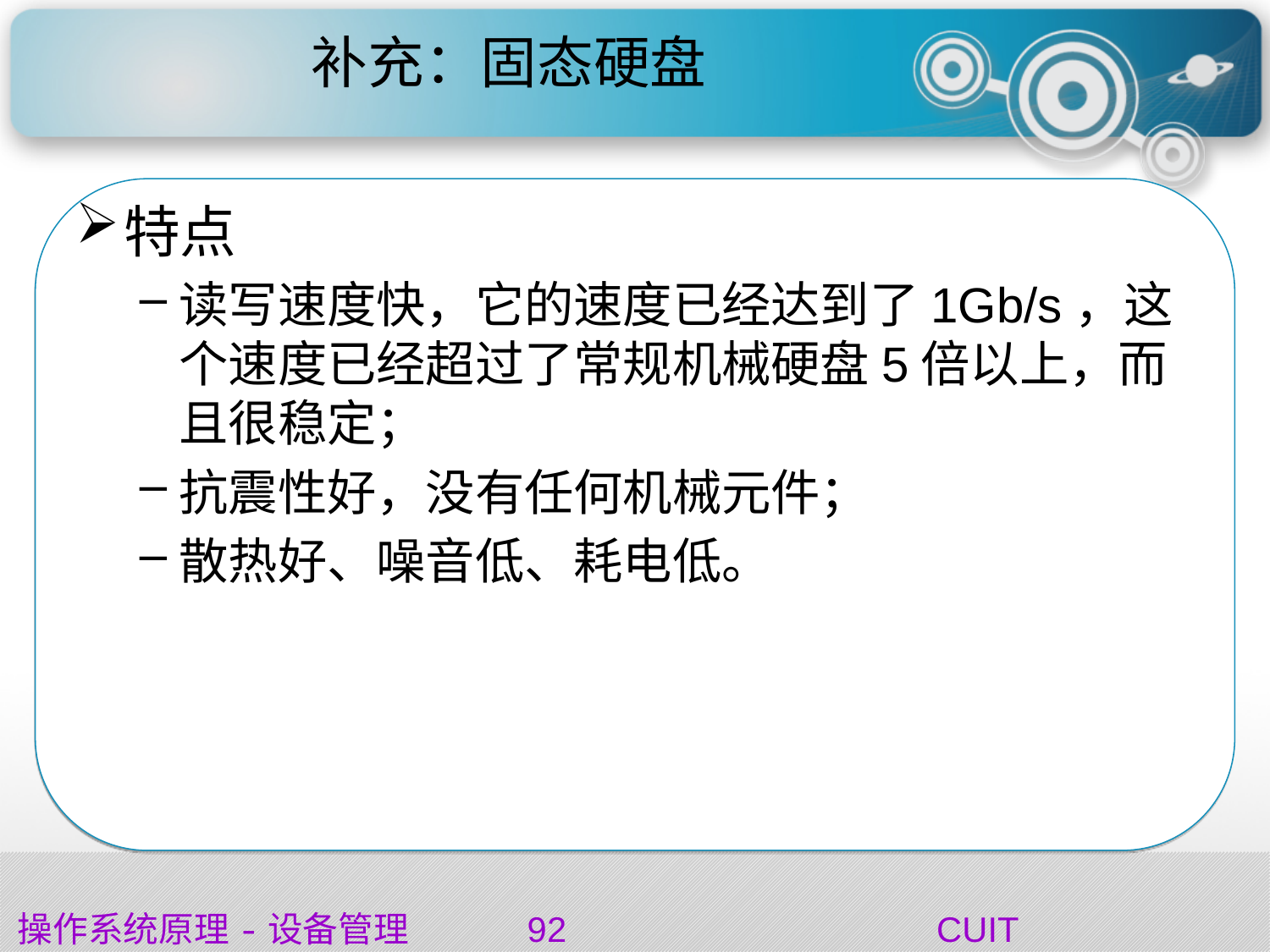

# 补充：固态硬盘
特点
读写速度快，它的速度已经达到了1Gb/s，这个速度已经超过了常规机械硬盘5倍以上，而且很稳定；
抗震性好，没有任何机械元件；
散热好、噪音低、耗电低。